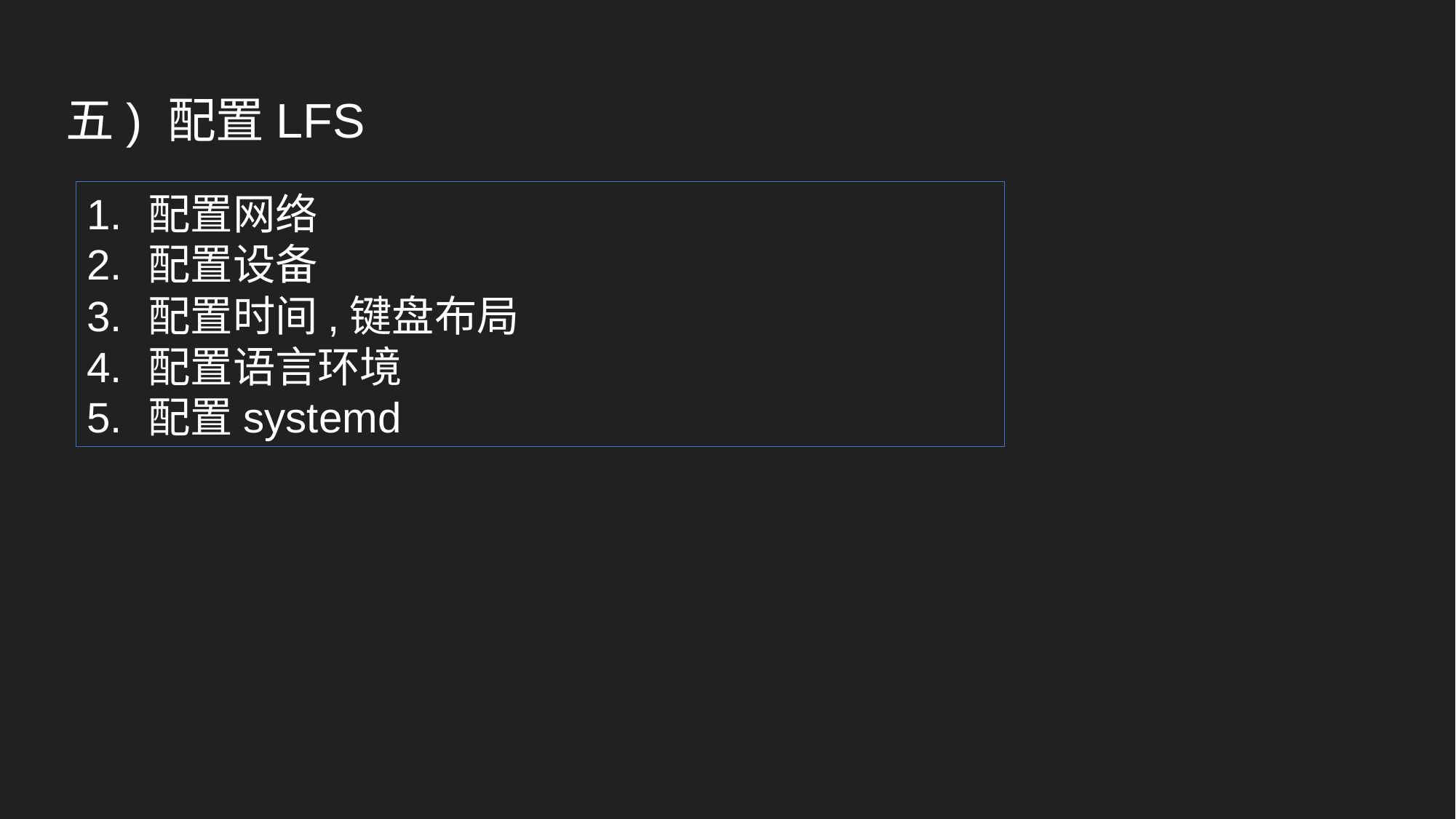

五) 配置LFS

配置网络
配置设备
配置时间,键盘布局
配置语言环境
配置systemd